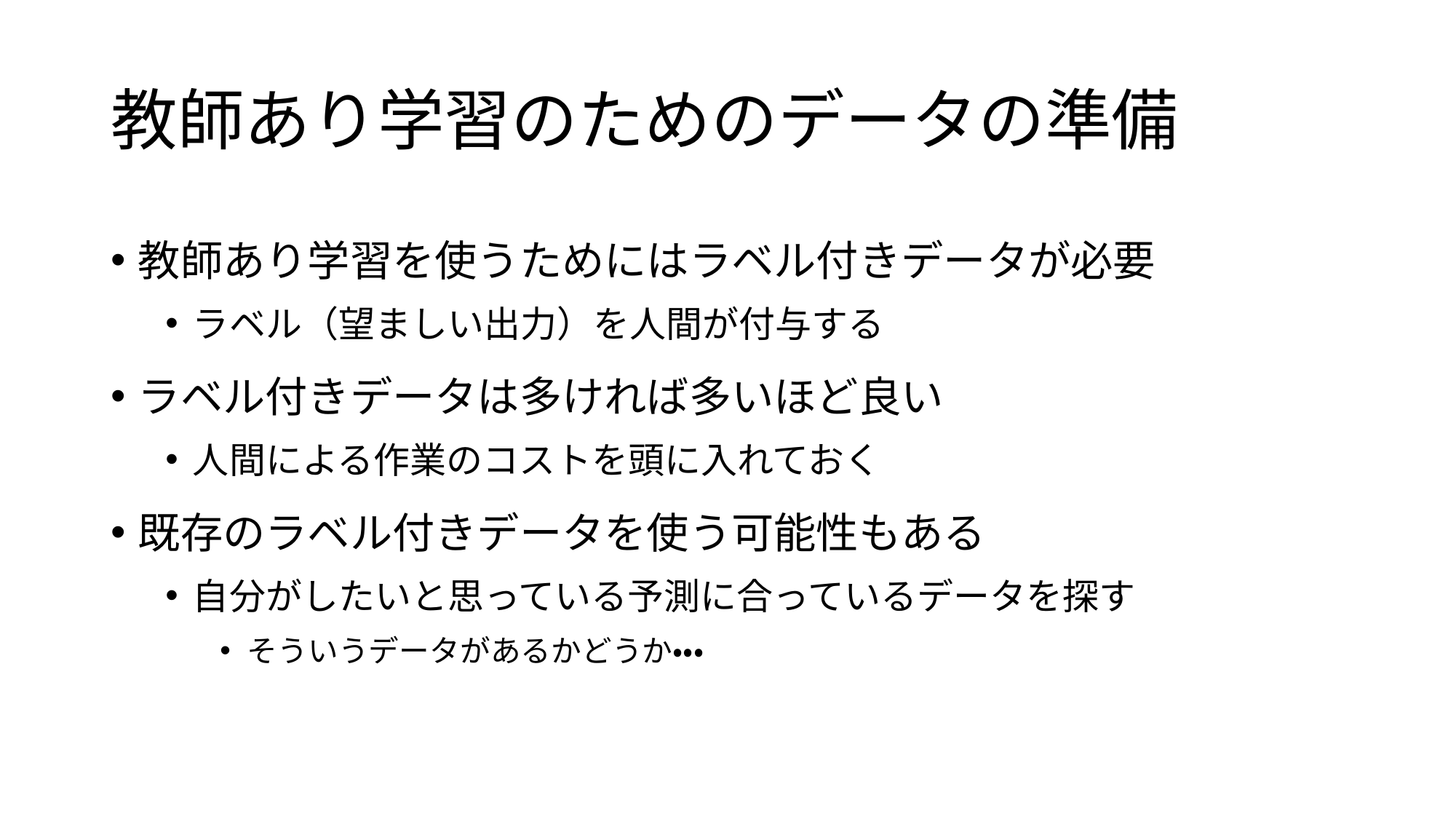

# 教師あり学習のためのデータの準備
教師あり学習を使うためにはラベル付きデータが必要
ラベル（望ましい出力）を人間が付与する
ラベル付きデータは多ければ多いほど良い
人間による作業のコストを頭に入れておく
既存のラベル付きデータを使う可能性もある
自分がしたいと思っている予測に合っているデータを探す
そういうデータがあるかどうか・・・